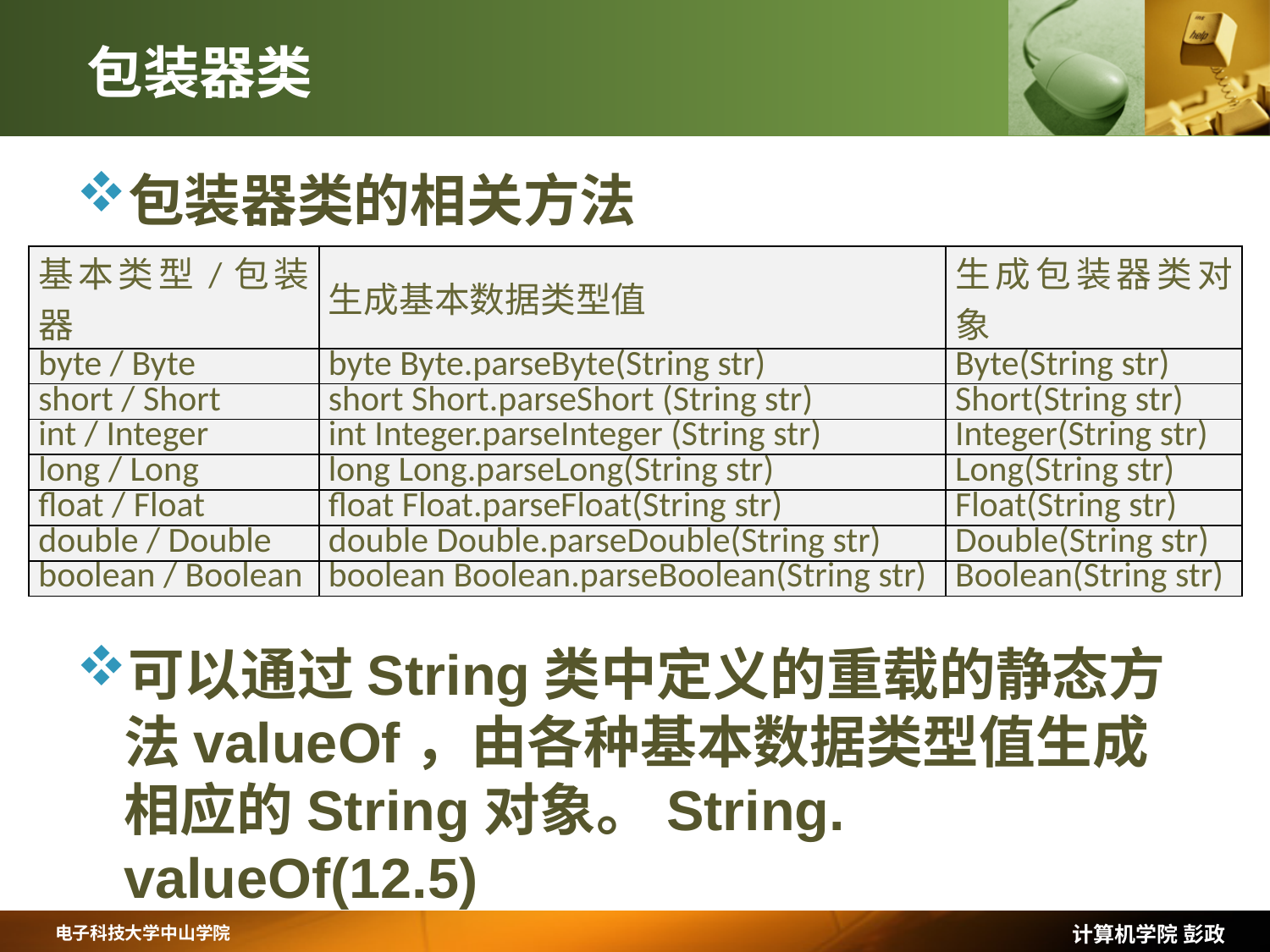

# 包装器类
包装器类的相关方法

可以通过String类中定义的重载的静态方法valueOf，由各种基本数据类型值生成相应的String对象。String. valueOf(12.5)
| 基本类型/包装器 | 生成基本数据类型值 | 生成包装器类对象 |
| --- | --- | --- |
| byte / Byte | byte Byte.parseByte(String str) | Byte(String str) |
| short / Short | short Short.parseShort (String str) | Short(String str) |
| int / Integer | int Integer.parseInteger (String str) | Integer(String str) |
| long / Long | long Long.parseLong(String str) | Long(String str) |
| float / Float | float Float.parseFloat(String str) | Float(String str) |
| double / Double | double Double.parseDouble(String str) | Double(String str) |
| boolean / Boolean | boolean Boolean.parseBoolean(String str) | Boolean(String str) |
计算机学院 彭政
电子科技大学中山学院